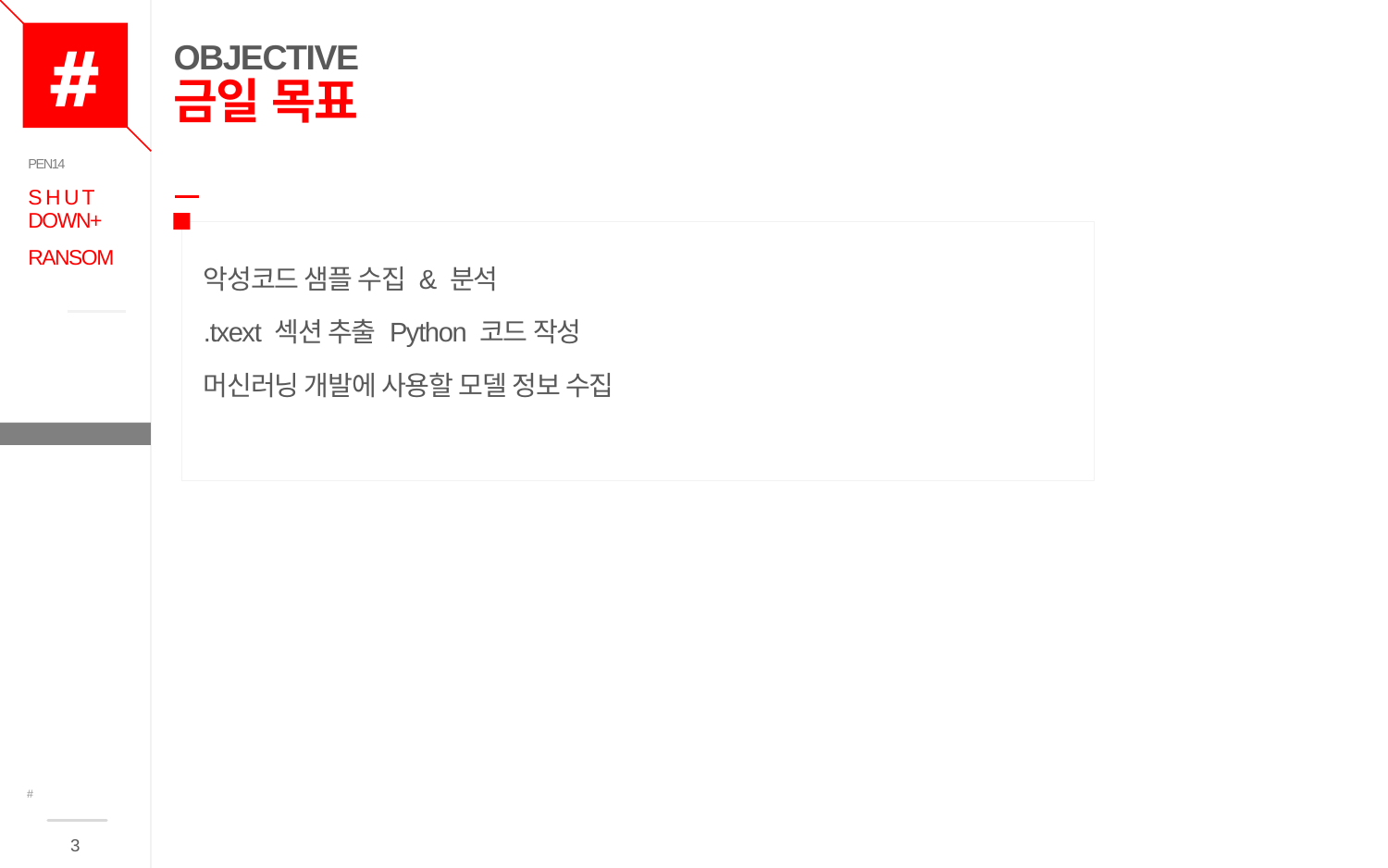

# OBJECTIVE 금일 목표

PEN14
S H U T   DOWN+
RANSOM

악성코드 샘플 수집 & 분석
.txext 섹션 추출 Python 코드 작성
머신러닝 개발에 사용할 모델 정보 수집

CONTENTS
#
3